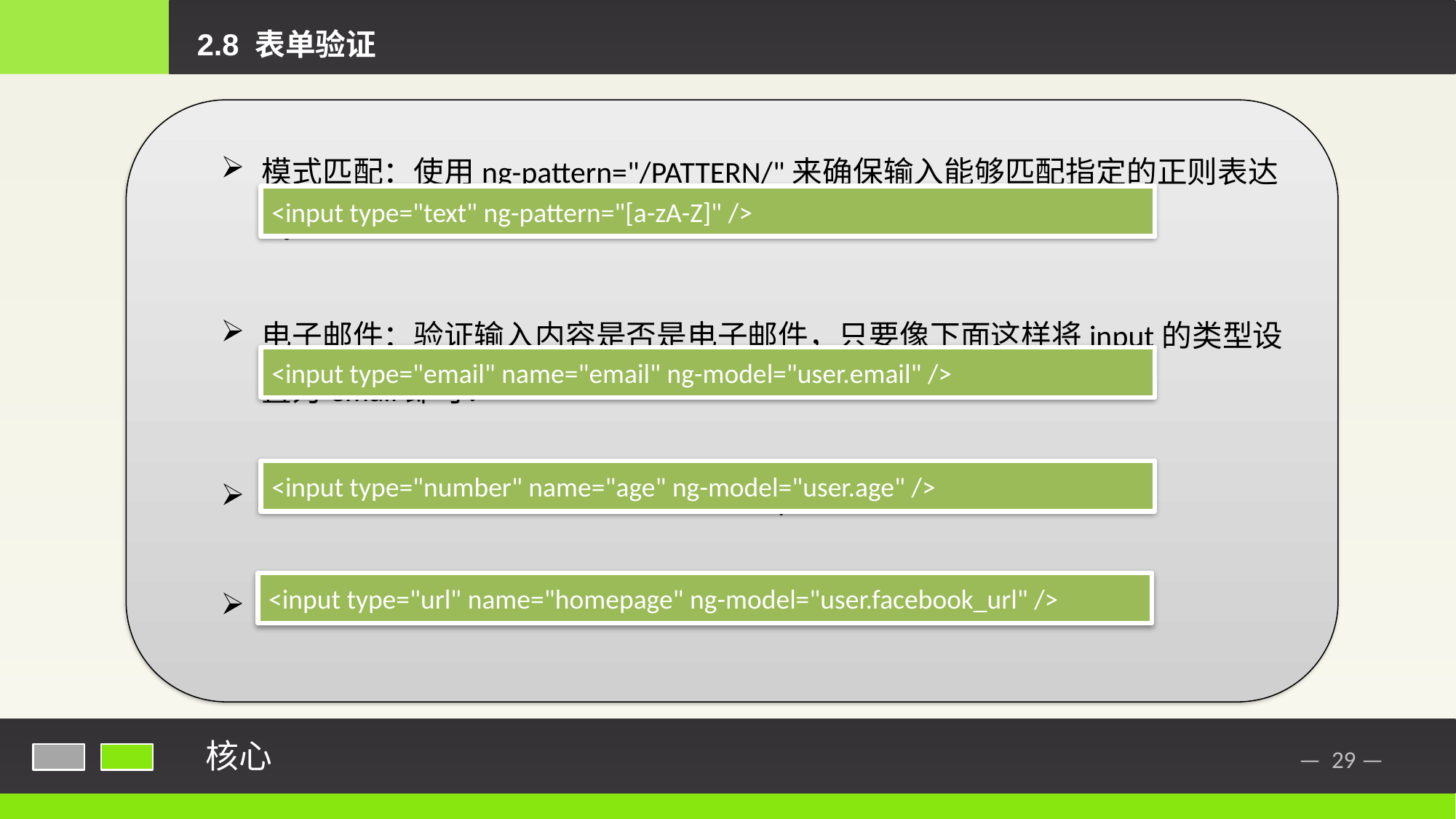

2.8 表单验证
模式匹配：使用ng-pattern="/PATTERN/"来确保输入能够匹配指定的正则表达式：

电子邮件：验证输入内容是否是电子邮件，只要像下面这样将input的类型设置为email即可：

数字：验证输入内容是否是数字，将input的类型设置为number：

URL：验证输入内容是否是URL，将input的类型设置为 url：

<input type="text" ng-pattern="[a-zA-Z]" />
<input type="email" name="email" ng-model="user.email" />
<input type="number" name="age" ng-model="user.age" />
<input type="url" name="homepage" ng-model="user.facebook_url" />